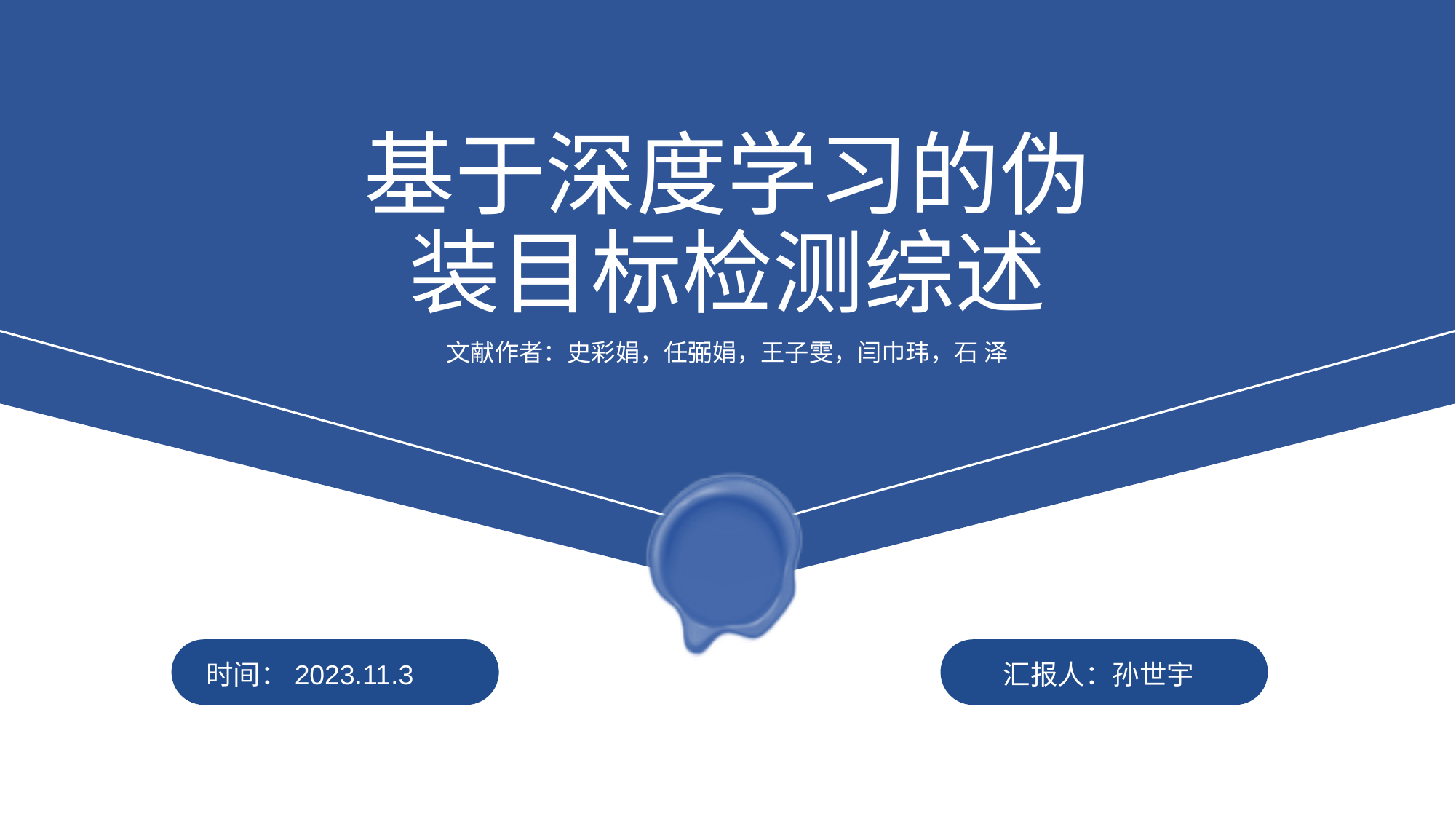

基于深度学习的伪装目标检测综述
文献作者：史彩娟，任弼娟，王子雯，闫巾玮，石 泽

时间：2023.11.3
汇报人：孙世宇